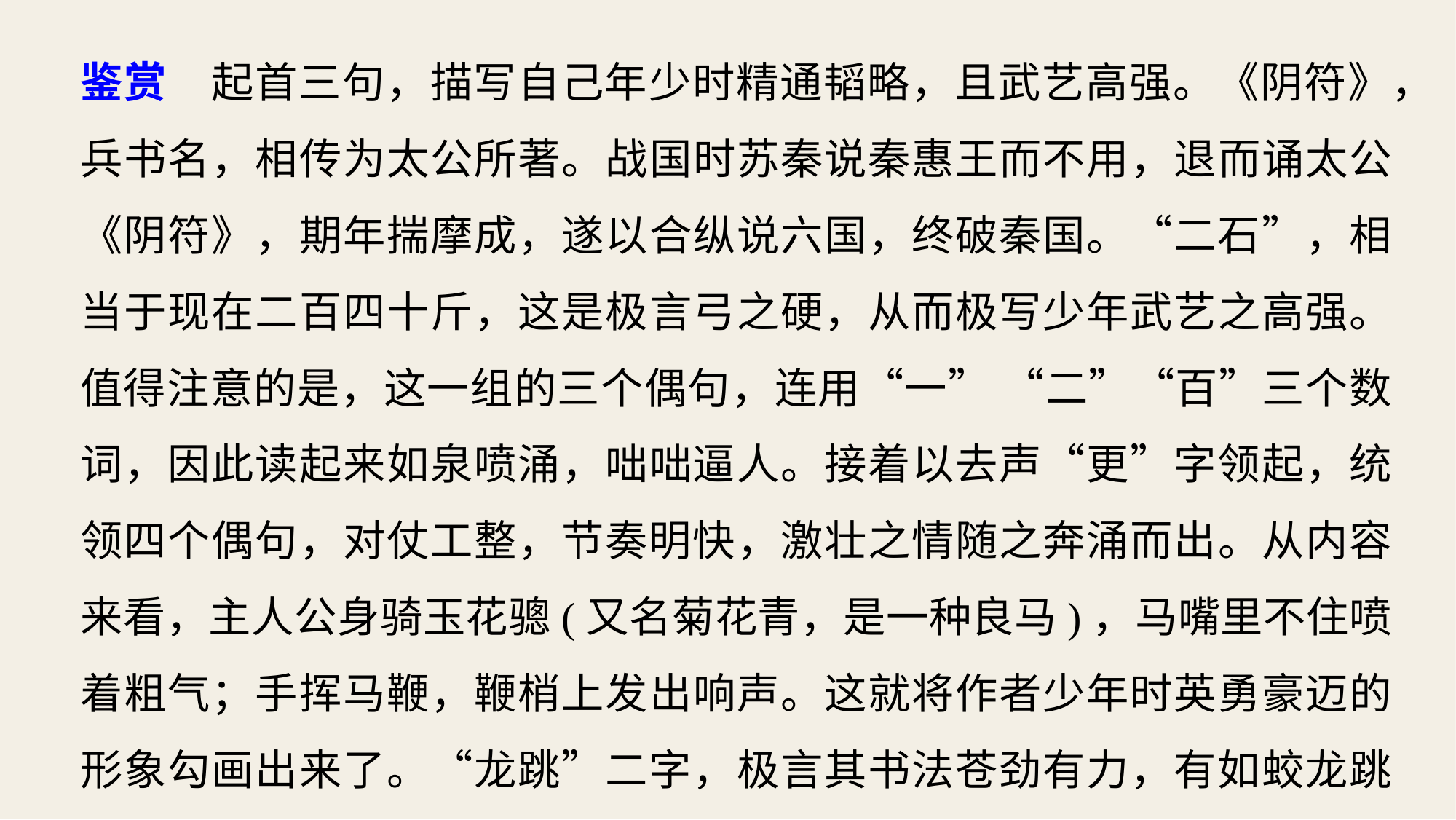

鉴赏　起首三句，描写自己年少时精通韬略，且武艺高强。《阴符》，兵书名，相传为太公所著。战国时苏秦说秦惠王而不用，退而诵太公《阴符》，期年揣摩成，遂以合纵说六国，终破秦国。“二石”，相当于现在二百四十斤，这是极言弓之硬，从而极写少年武艺之高强。值得注意的是，这一组的三个偶句，连用“一” “二”“百”三个数词，因此读起来如泉喷涌，咄咄逼人。接着以去声“更”字领起，统领四个偶句，对仗工整，节奏明快，激壮之情随之奔涌而出。从内容来看，主人公身骑玉花骢(又名菊花青，是一种良马)，马嘴里不住喷着粗气；手挥马鞭，鞭梢上发出响声。这就将作者少年时英勇豪迈的形象勾画出来了。“龙跳”二字，极言其书法苍劲有力，有如蛟龙跳跃。